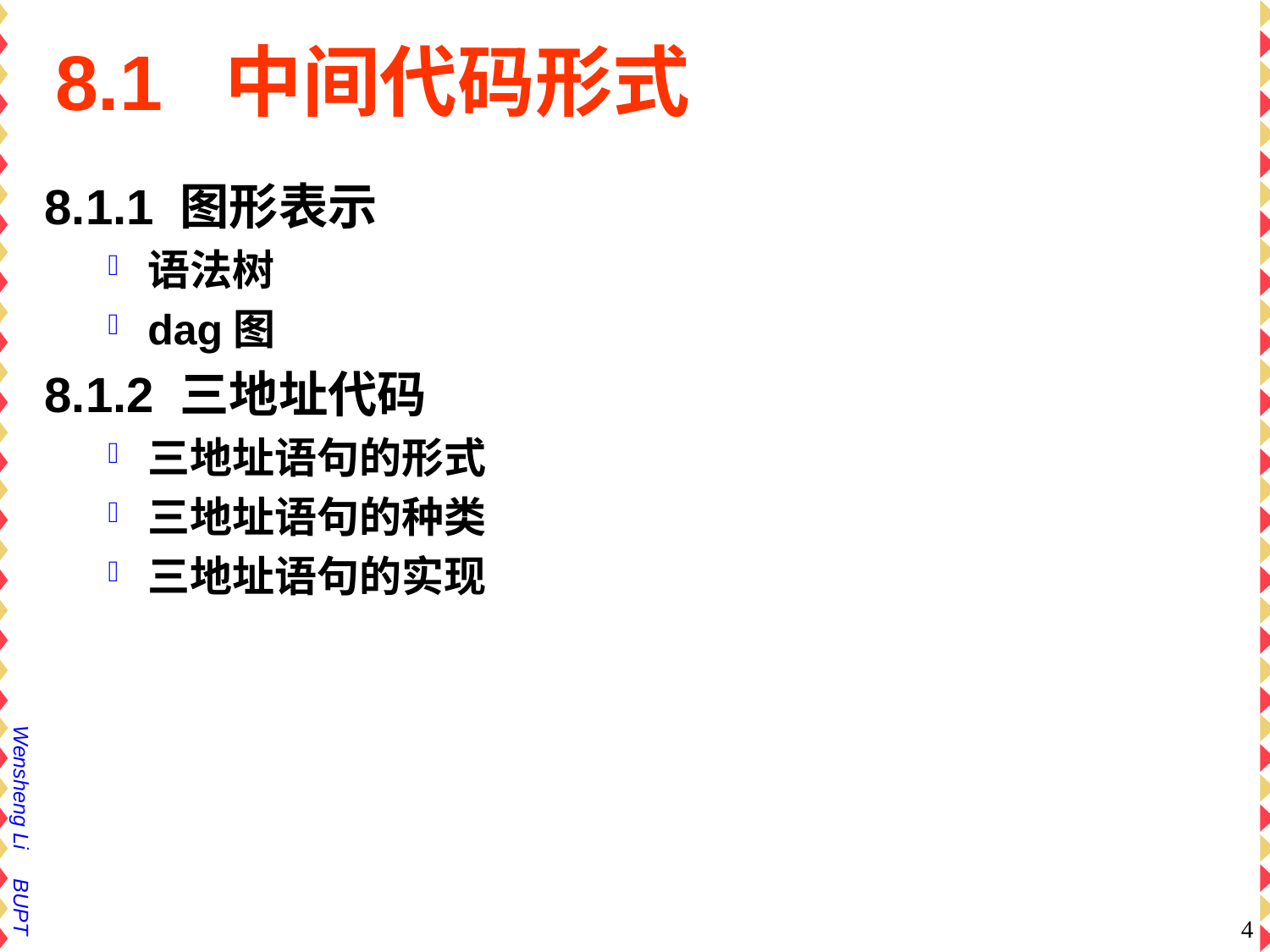

# 8.1  中间代码形式
8.1.1 图形表示
语法树
dag图
8.1.2 三地址代码
三地址语句的形式
三地址语句的种类
三地址语句的实现
4